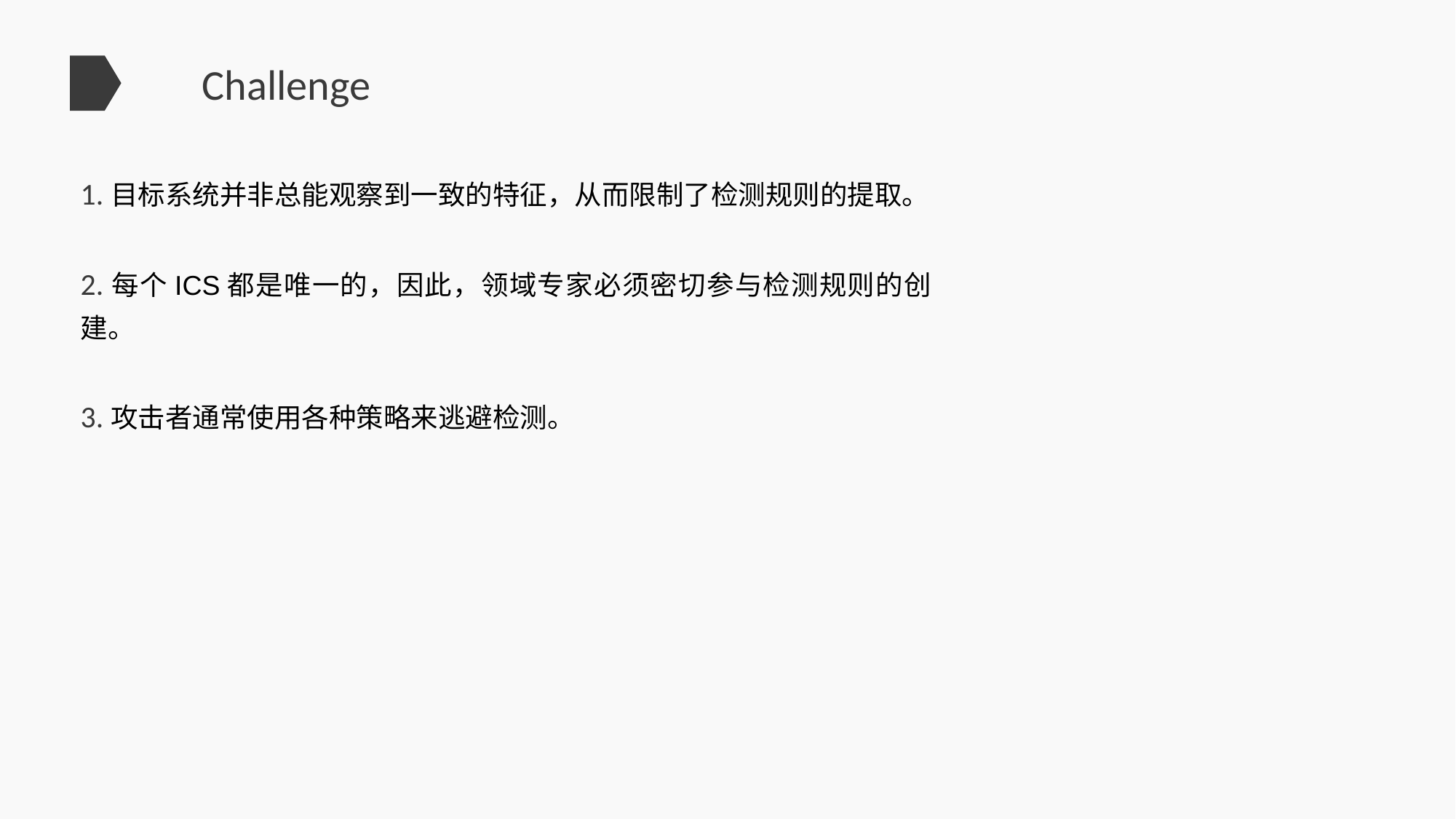

Challenge

1.目标系统并非总能观察到一致的特征，从而限制了检测规则的提取。

2.每个ICS都是唯一的，因此，领域专家必须密切参与检测规则的创建。

3.攻击者通常使用各种策略来逃避检测。